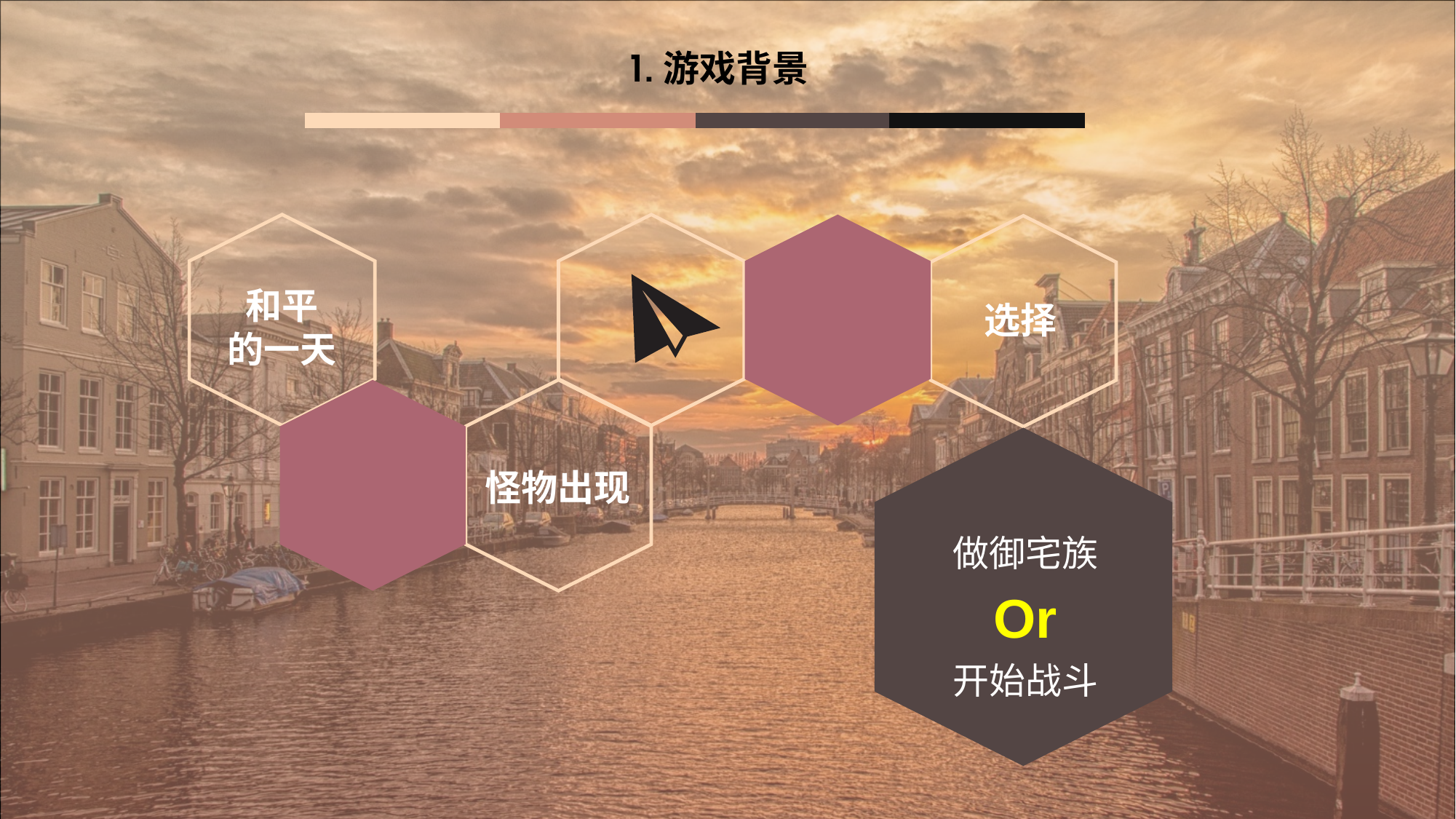

1.游戏背景

和平
的一天
选择

怪物出现
做御宅族
Or
开始战斗